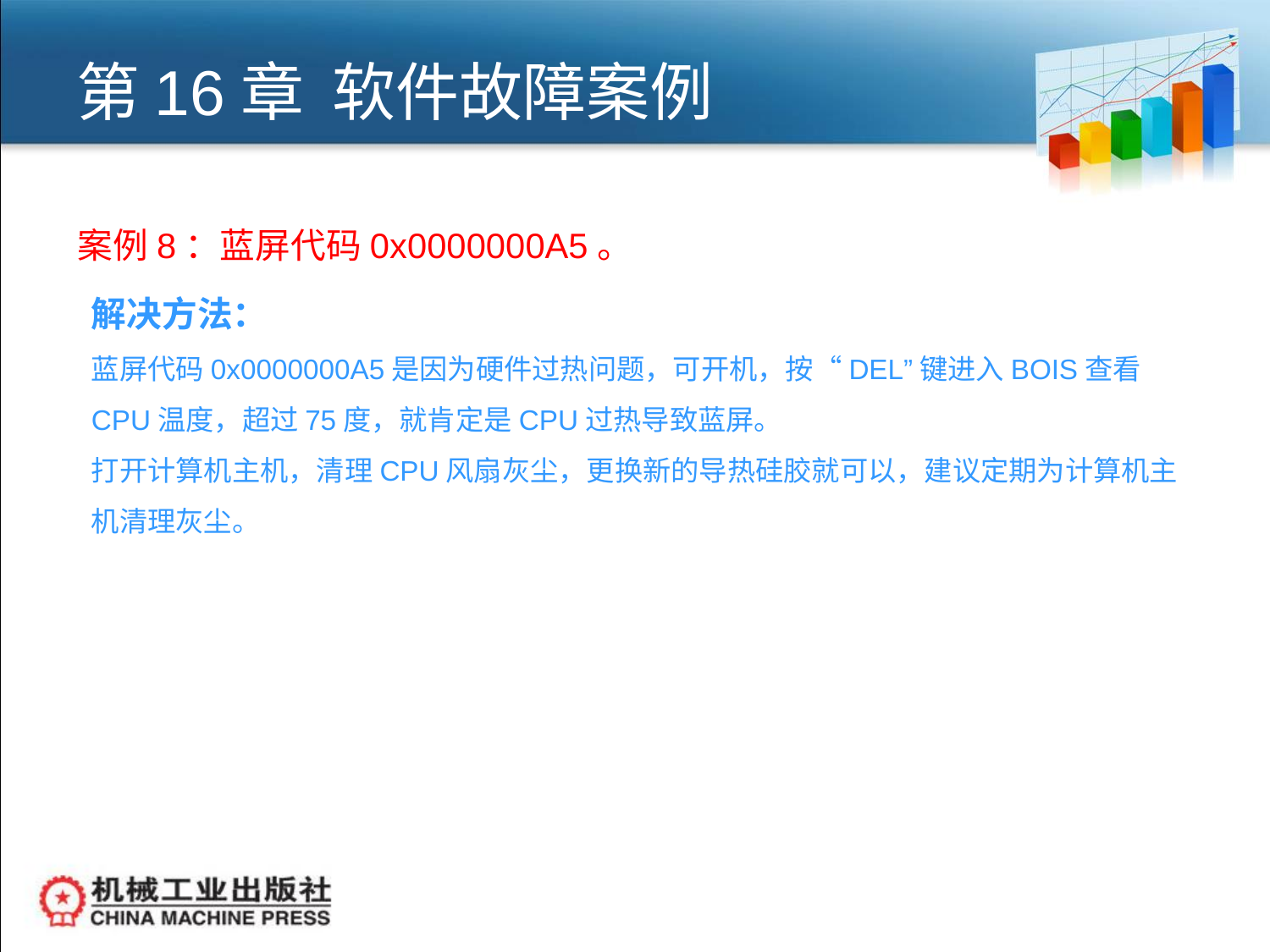

# 第16章  软件故障案例
案例8：蓝屏代码0x0000000A5。
解决方法：
蓝屏代码0x0000000A5是因为硬件过热问题，可开机，按“DEL”键进入BOIS查看CPU温度，超过75度，就肯定是CPU过热导致蓝屏。
打开计算机主机，清理CPU风扇灰尘，更换新的导热硅胶就可以，建议定期为计算机主机清理灰尘。